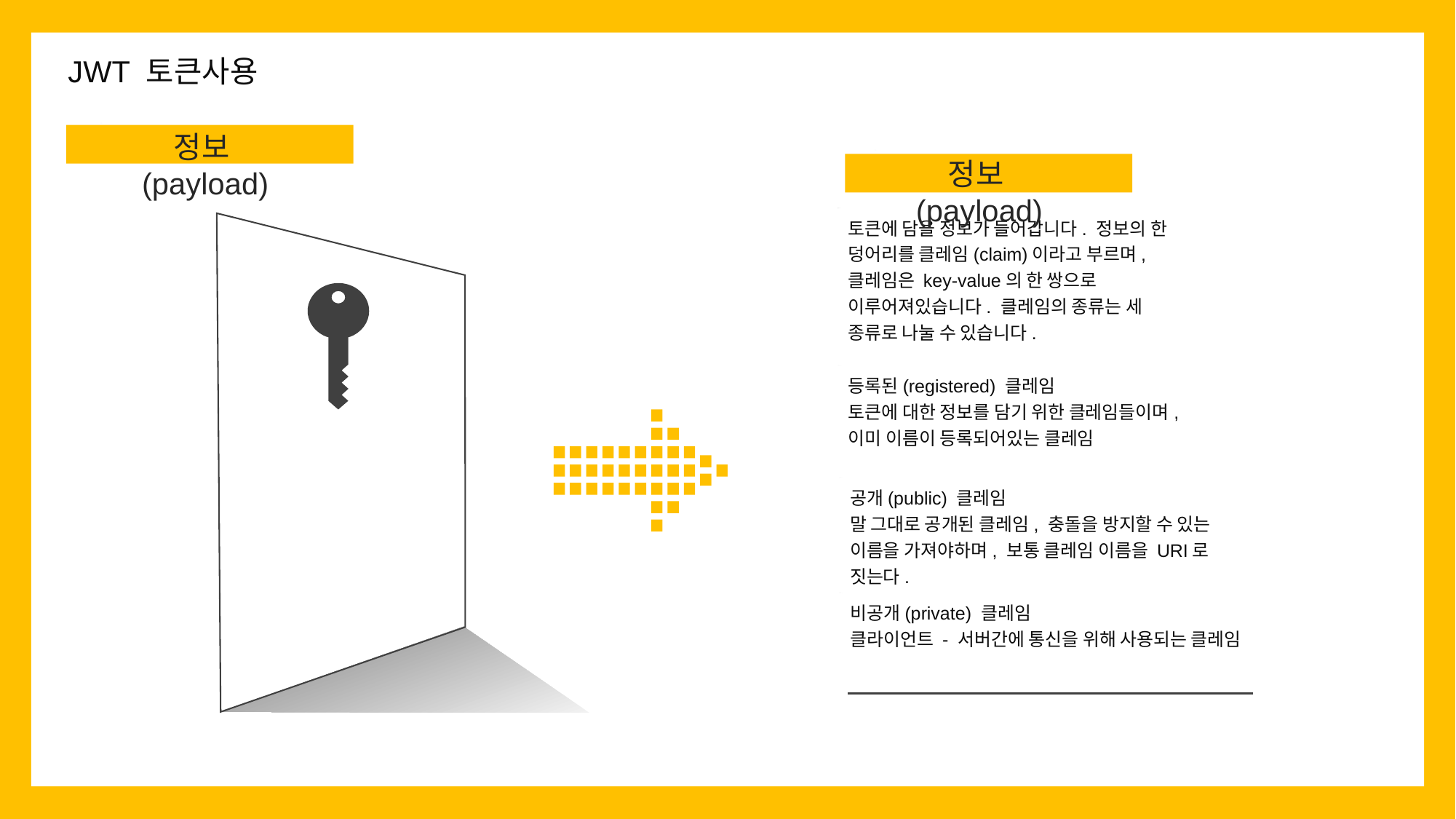

JWT 토큰사용
정보(payload)

정보(payload)

토큰에 담을 정보가 들어갑니다. 정보의 한 덩어리를 클레임(claim)이라고 부르며, 클레임은 key-value의 한 쌍으로 이루어져있습니다. 클레임의 종류는 세 종류로 나눌 수 있습니다.

등록된(registered) 클레임
토큰에 대한 정보를 담기 위한 클레임들이며, 이미 이름이 등록되어있는 클레임

공개(public) 클레임
말 그대로 공개된 클레임, 충돌을 방지할 수 있는 이름을 가져야하며, 보통 클레임 이름을 URI로 짓는다.
비공개(private) 클레임
클라이언트 - 서버간에 통신을 위해 사용되는 클레임